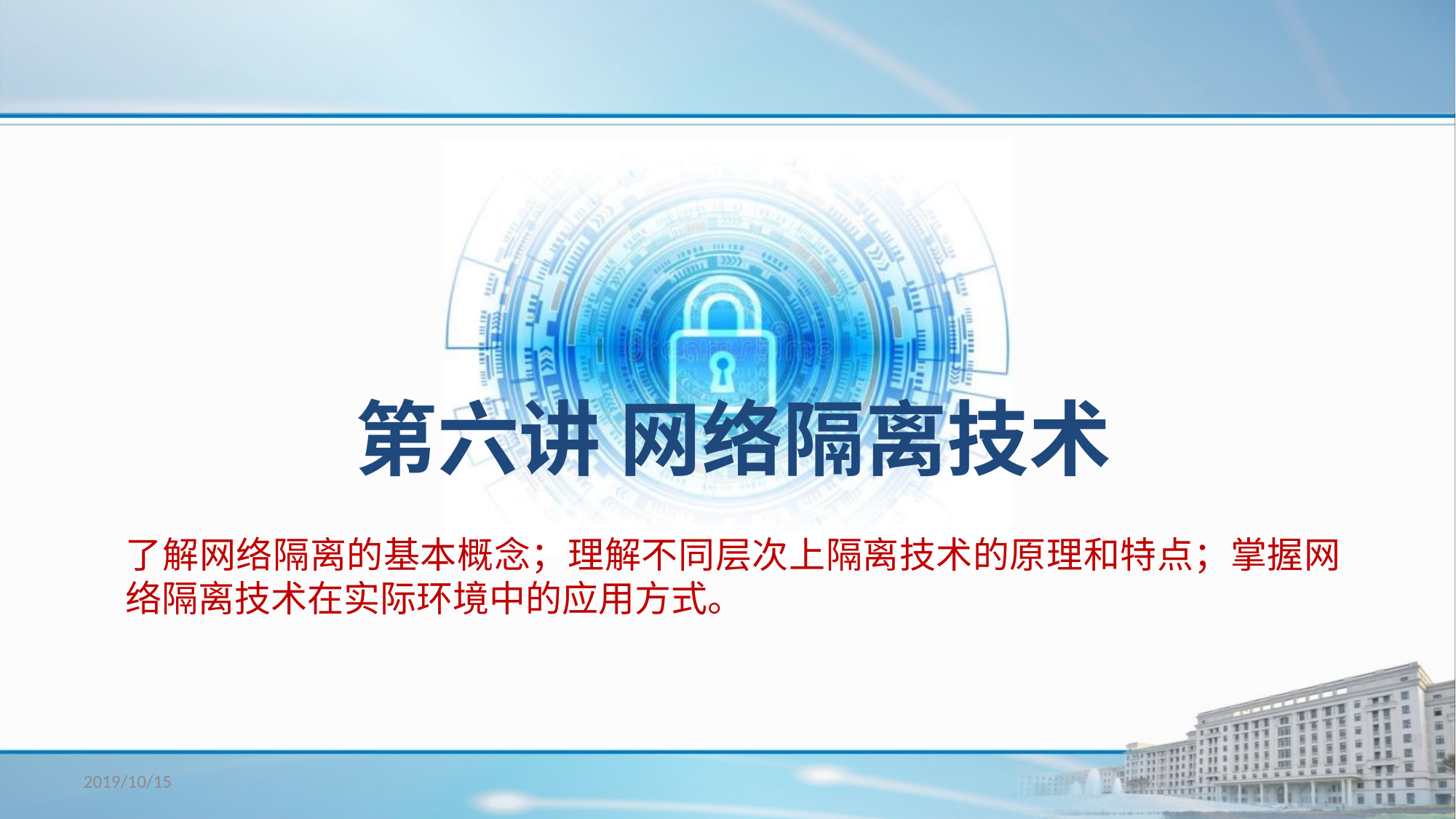

第六讲 网络隔离技术
# 了解网络隔离的基本概念；理解不同层次上隔离技术的原理和特点；掌握网络隔离技术在实际环境中的应用方式。
2019/10/15